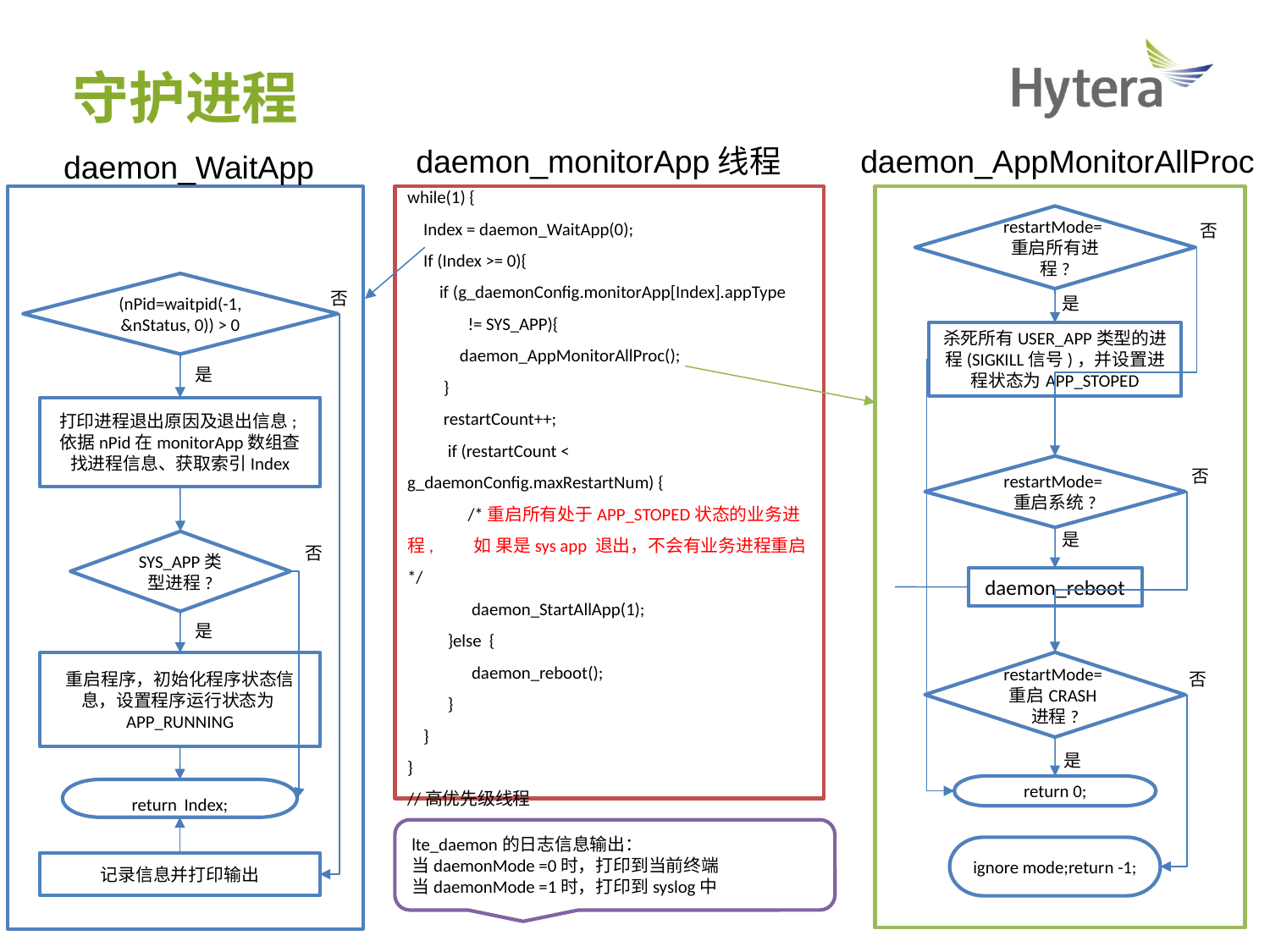

守护进程
daemon_monitorApp线程
daemon_AppMonitorAllProc
daemon_WaitApp

(nPid=waitpid(-1, &nStatus, 0)) > 0
否
是
打印进程退出原因及退出信息;依据nPid在monitorApp数组查找进程信息、获取索引Index
SYS_APP类型进程?
否
是
重启程序，初始化程序状态信息，设置程序运行状态为APP_RUNNING
return Index;
记录信息并打印输出
while(1) {
    Index = daemon_WaitApp(0);
    If (Index >= 0){
        if (g_daemonConfig.monitorApp[Index].appType
               != SYS_APP){
             daemon_AppMonitorAllProc();
         }
         restartCount++;
          if (restartCount <
g_daemonConfig.maxRestartNum) {
               /*重启所有处于APP_STOPED状态的业务进程,         如 果是sys app 退出，不会有业务进程重启*/
                daemon_StartAllApp(1);
          }else  {
                daemon_reboot();
          }
    }
}
//高优先级线程

restartMode=重启所有进程?
否
是
杀死所有USER_APP类型的进程(SIGKILL信号)，并设置进程状态为APP_STOPED
restartMode=重启系统?
否
是
daemon_reboot
restartMode=重启CRASH进程?
否
是
return 0;
lte_daemon的日志信息输出：
当daemonMode =0时，打印到当前终端
当daemonMode =1时，打印到syslog中
ignore mode;return -1;